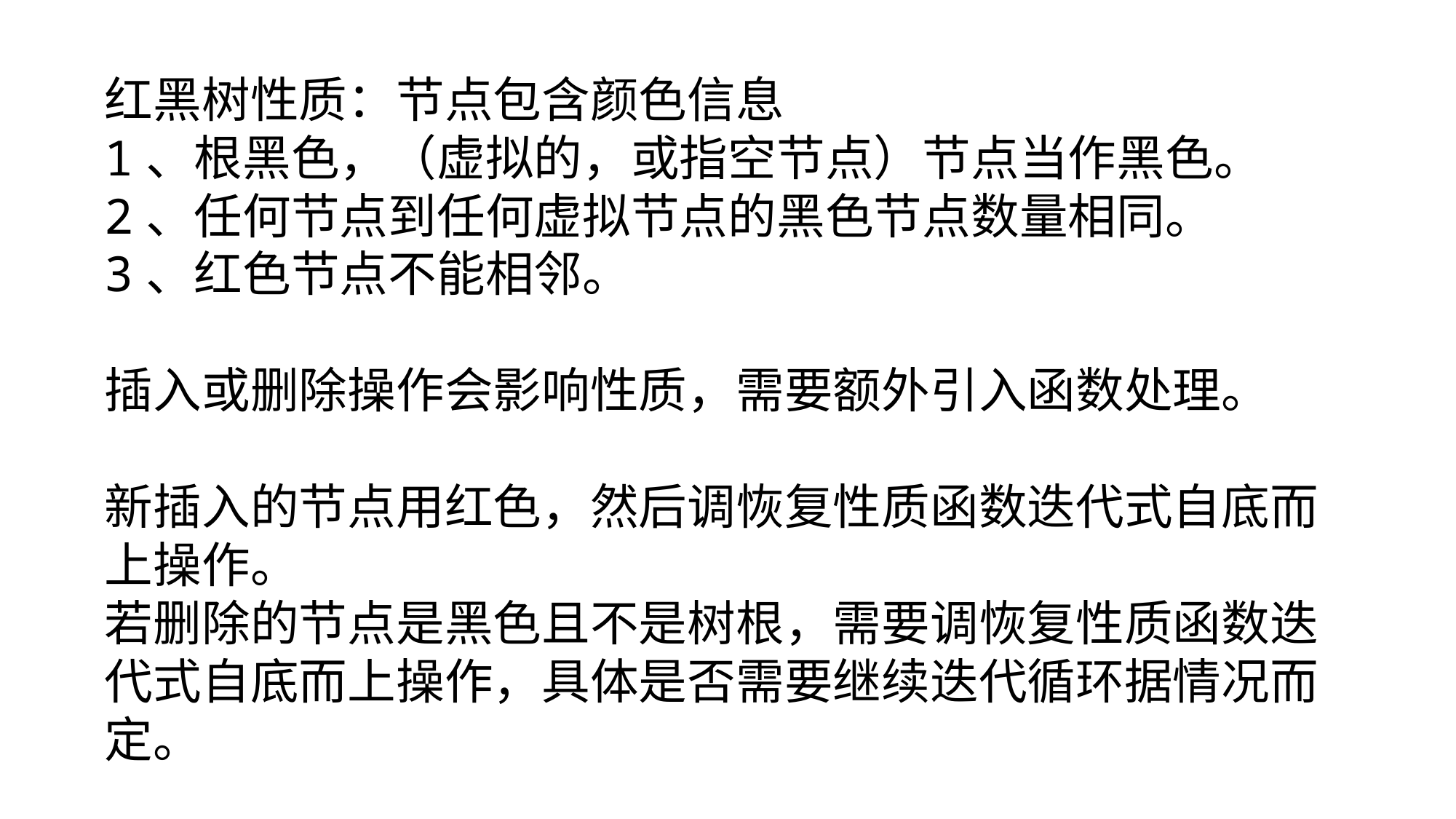

红黑树性质：节点包含颜色信息
1、根黑色，（虚拟的，或指空节点）节点当作黑色。
2、任何节点到任何虚拟节点的黑色节点数量相同。
3、红色节点不能相邻。

插入或删除操作会影响性质，需要额外引入函数处理。

新插入的节点用红色，然后调恢复性质函数迭代式自底而上操作。
若删除的节点是黑色且不是树根，需要调恢复性质函数迭代式自底而上操作，具体是否需要继续迭代循环据情况而定。